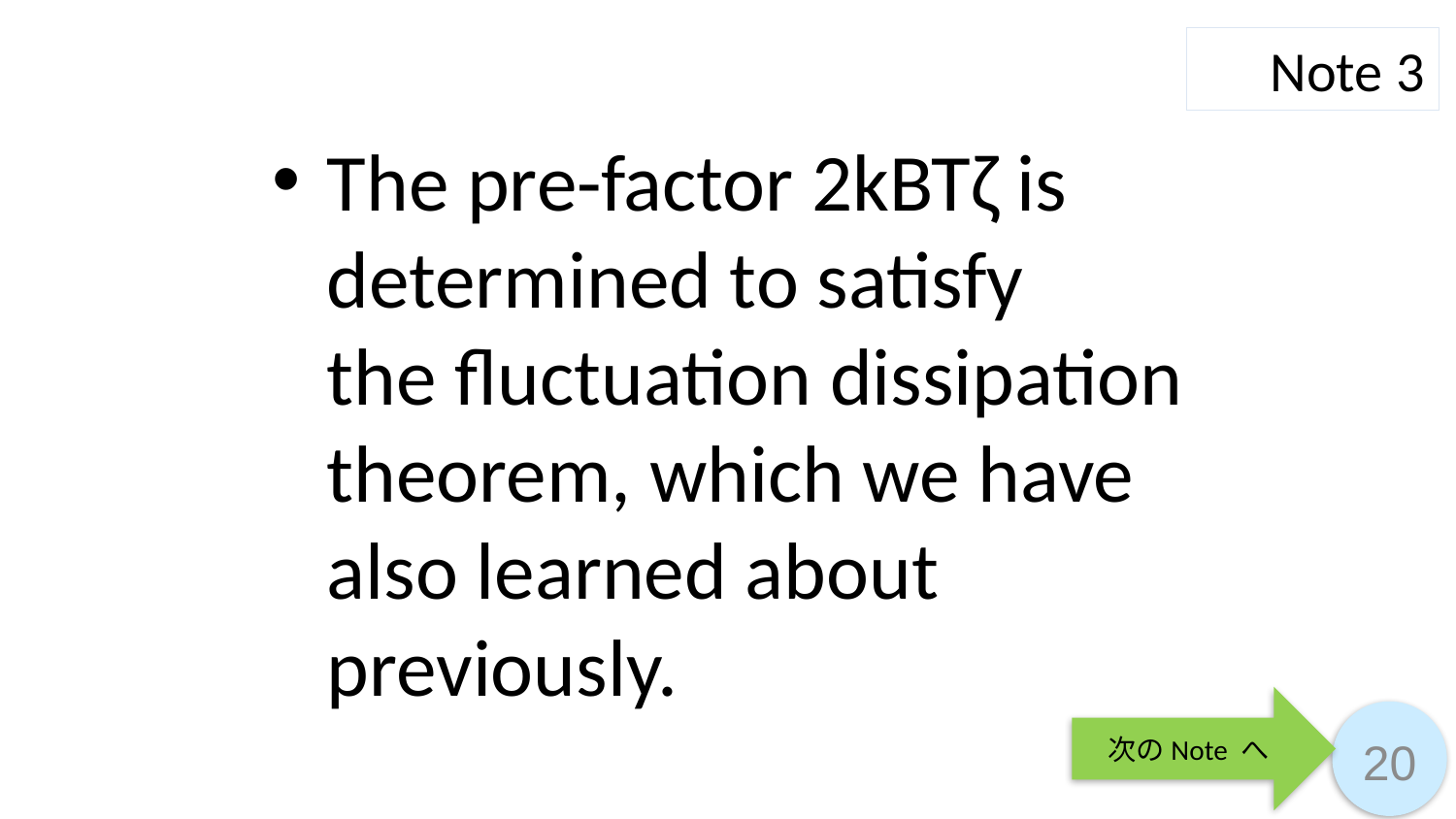

Note 3
The pre-factor 2kBTζ is determined to satisfy
the fluctuation dissipation theorem, which we have also learned about previously.
次のNote へ
20